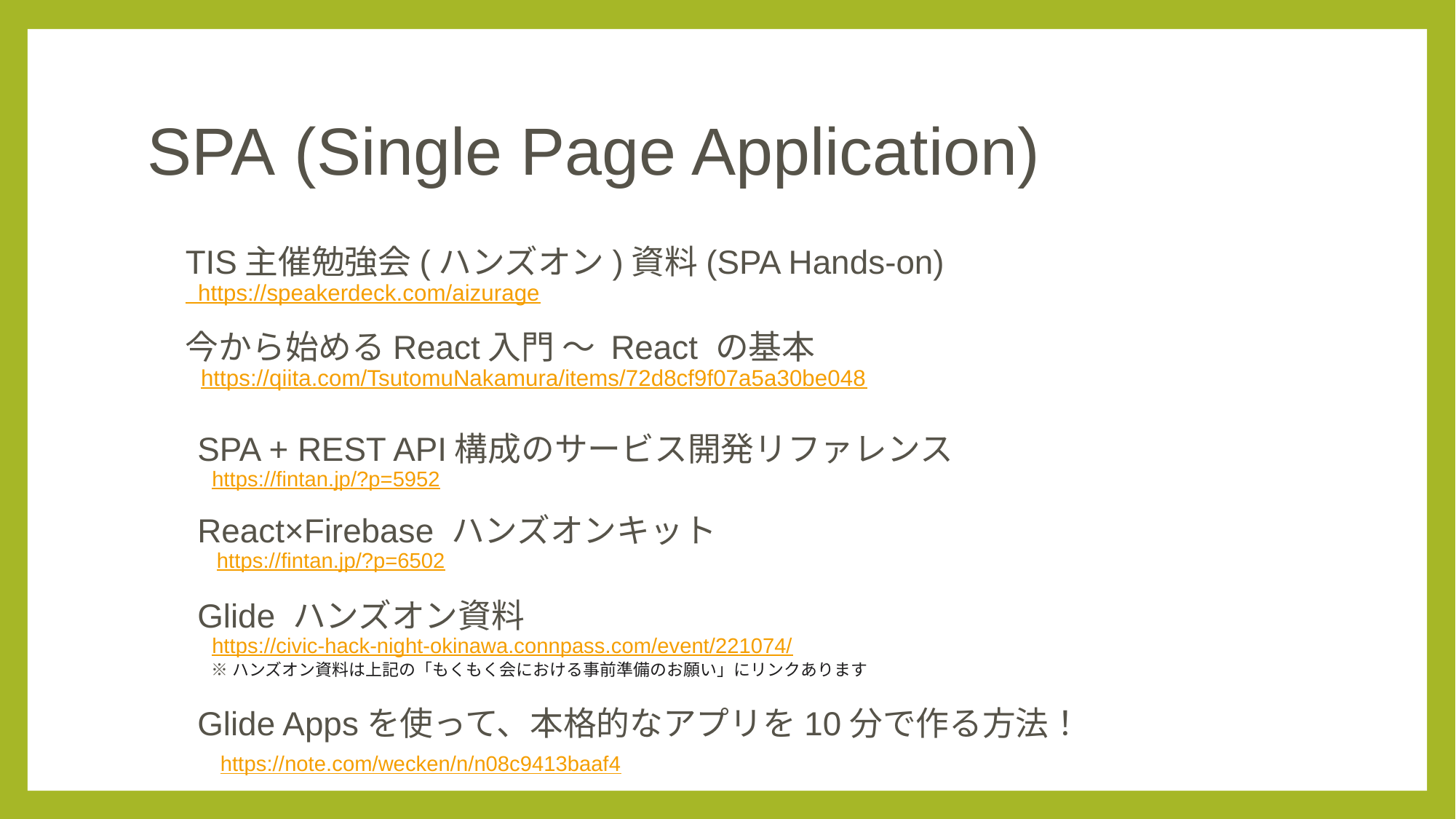

# SPA (Single Page Application)
TIS主催勉強会(ハンズオン)資料(SPA Hands-on)
  https://speakerdeck.com/aizurage
今から始めるReact入門 〜 React の基本
  https://qiita.com/TsutomuNakamura/items/72d8cf9f07a5a30be048

SPA + REST API構成のサービス開発リファレンス
  https://fintan.jp/?p=5952
React×Firebase ハンズオンキット
   https://fintan.jp/?p=6502
Glide ハンズオン資料
  https://civic-hack-night-okinawa.connpass.com/event/221074/
   ※ハンズオン資料は上記の「もくもく会における事前準備のお願い」にリンクあります

Glide Appsを使って、本格的なアプリを10分で作る方法！
  https://note.com/wecken/n/n08c9413baaf4